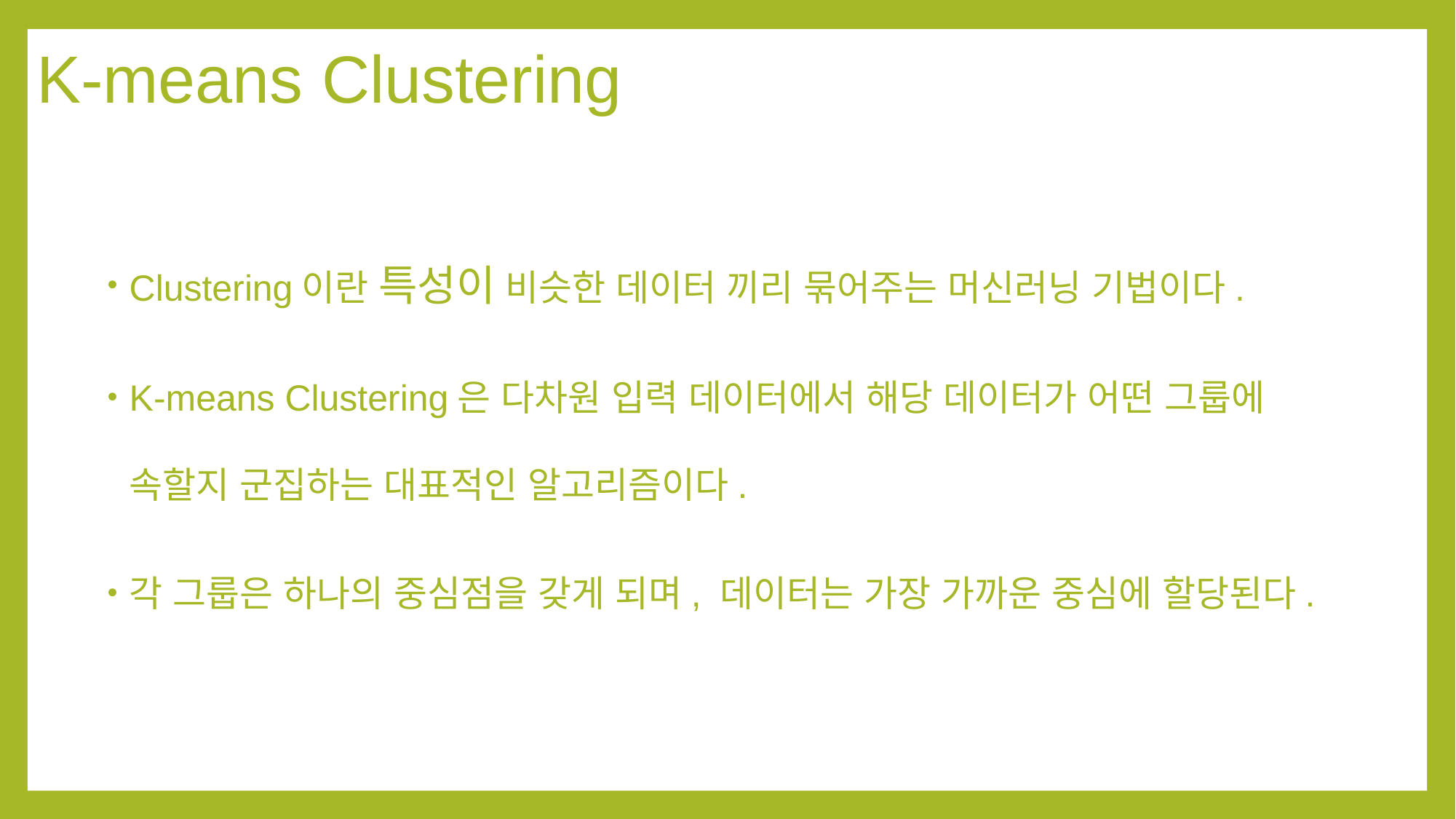

# K-means Clustering
Clustering이란 특성이 비슷한 데이터 끼리 묶어주는 머신러닝 기법이다.
K-means Clustering은 다차원 입력 데이터에서 해당 데이터가 어떤 그룹에 속할지 군집하는 대표적인 알고리즘이다.
각 그룹은 하나의 중심점을 갖게 되며, 데이터는 가장 가까운 중심에 할당된다.